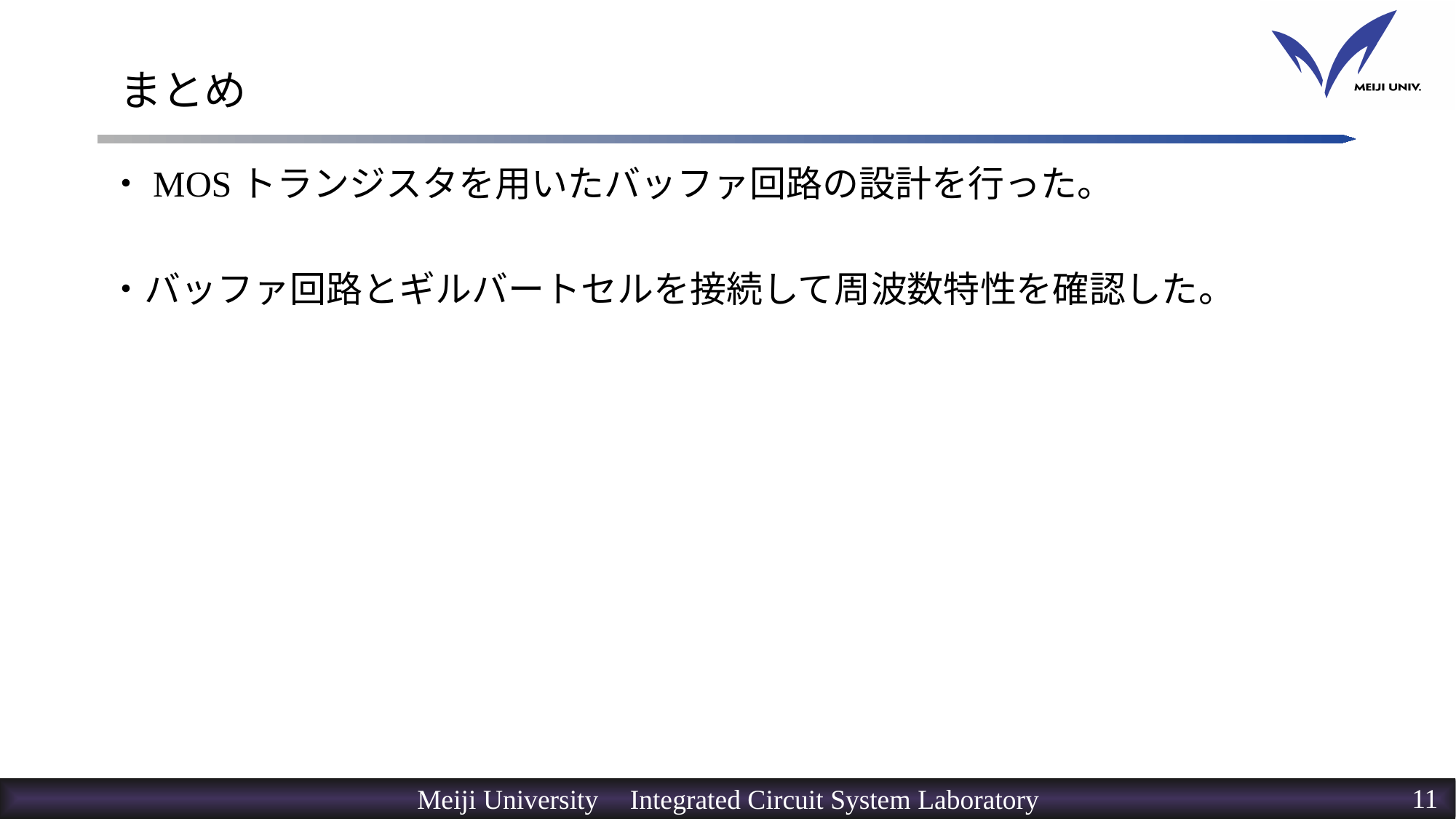

# まとめ
・MOSトランジスタを用いたバッファ回路の設計を行った。

・バッファ回路とギルバートセルを接続して周波数特性を確認した。